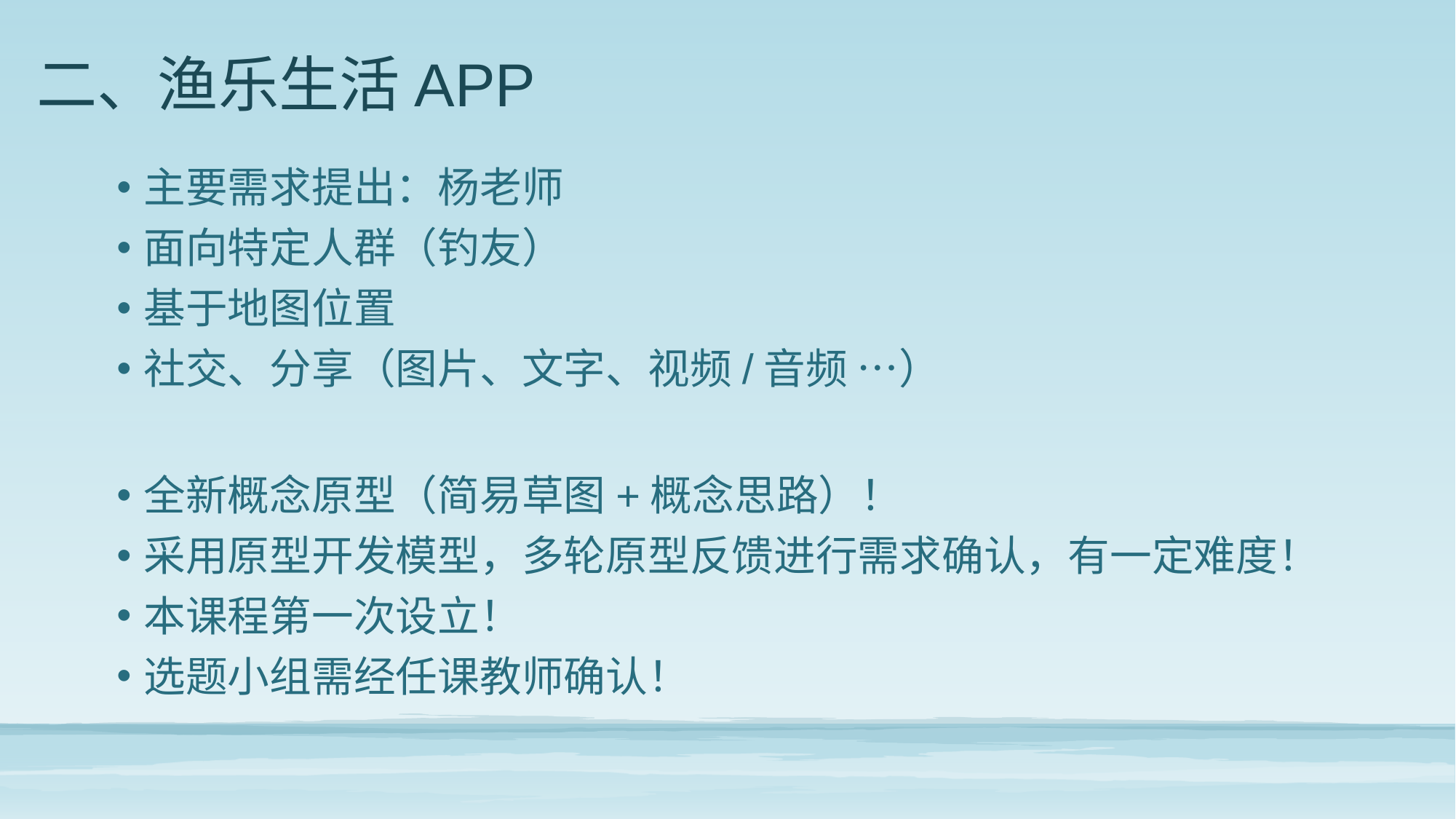

# 二、渔乐生活APP
主要需求提出：杨老师
面向特定人群（钓友）
基于地图位置
社交、分享（图片、文字、视频/音频 …）

全新概念原型（简易草图+概念思路）！
采用原型开发模型，多轮原型反馈进行需求确认，有一定难度！
本课程第一次设立！
选题小组需经任课教师确认！